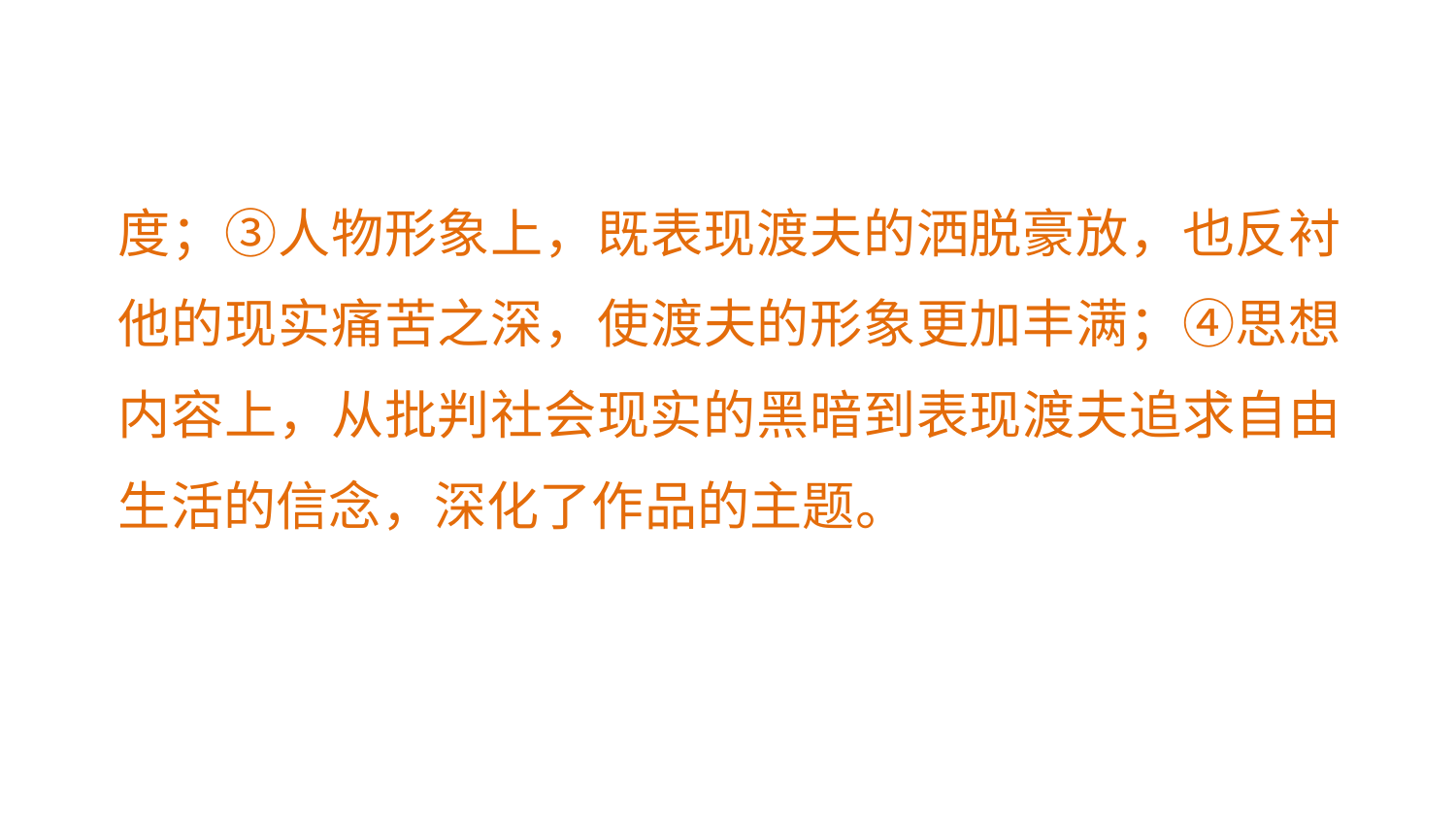

度；③人物形象上，既表现渡夫的洒脱豪放，也反衬他的现实痛苦之深，使渡夫的形象更加丰满；④思想内容上，从批判社会现实的黑暗到表现渡夫追求自由生活的信念，深化了作品的主题。